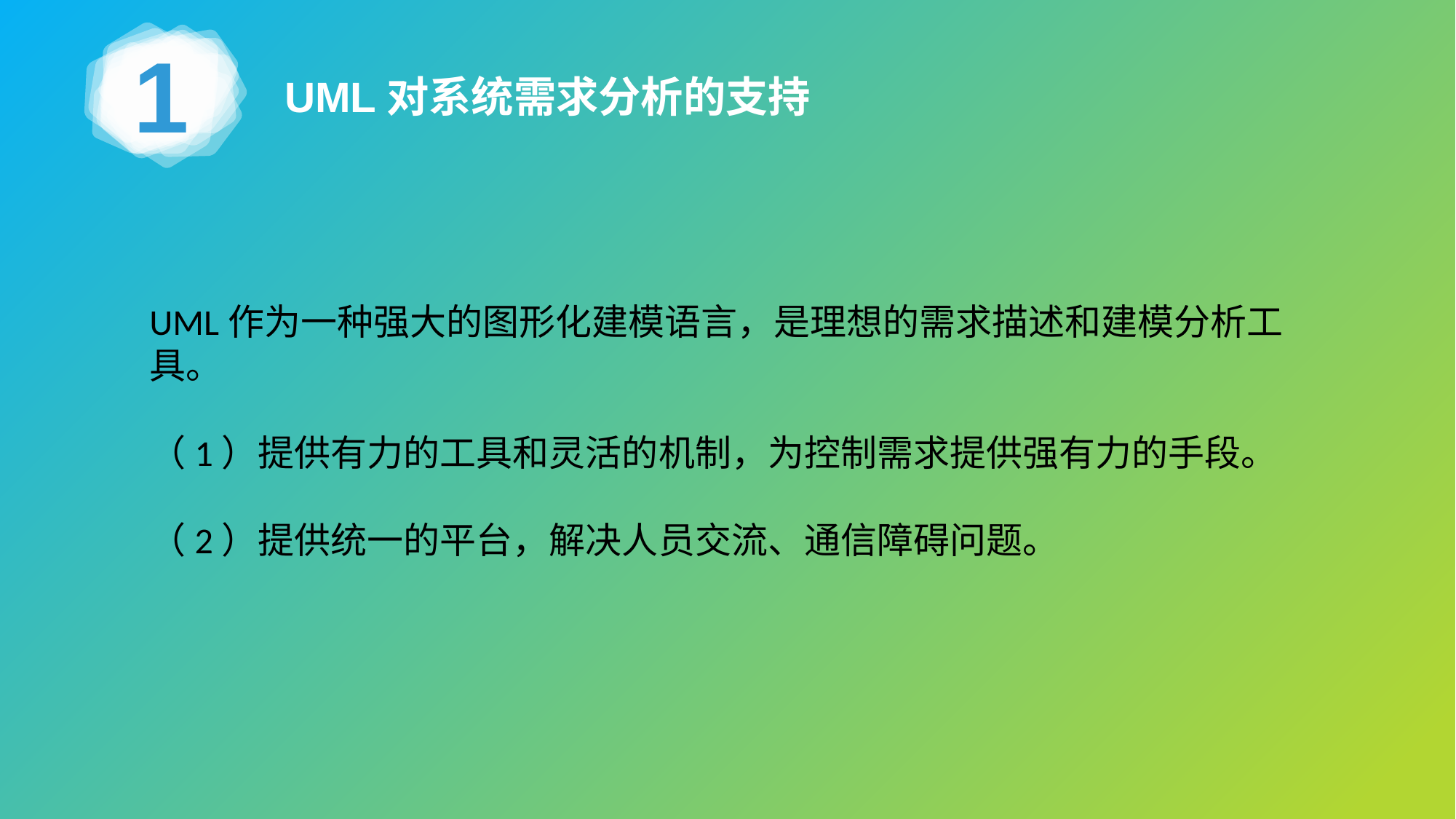

1

UML对系统需求分析的支持
UML作为一种强大的图形化建模语言，是理想的需求描述和建模分析工具。

（1）提供有力的工具和灵活的机制，为控制需求提供强有力的手段。

（2）提供统一的平台，解决人员交流、通信障碍问题。